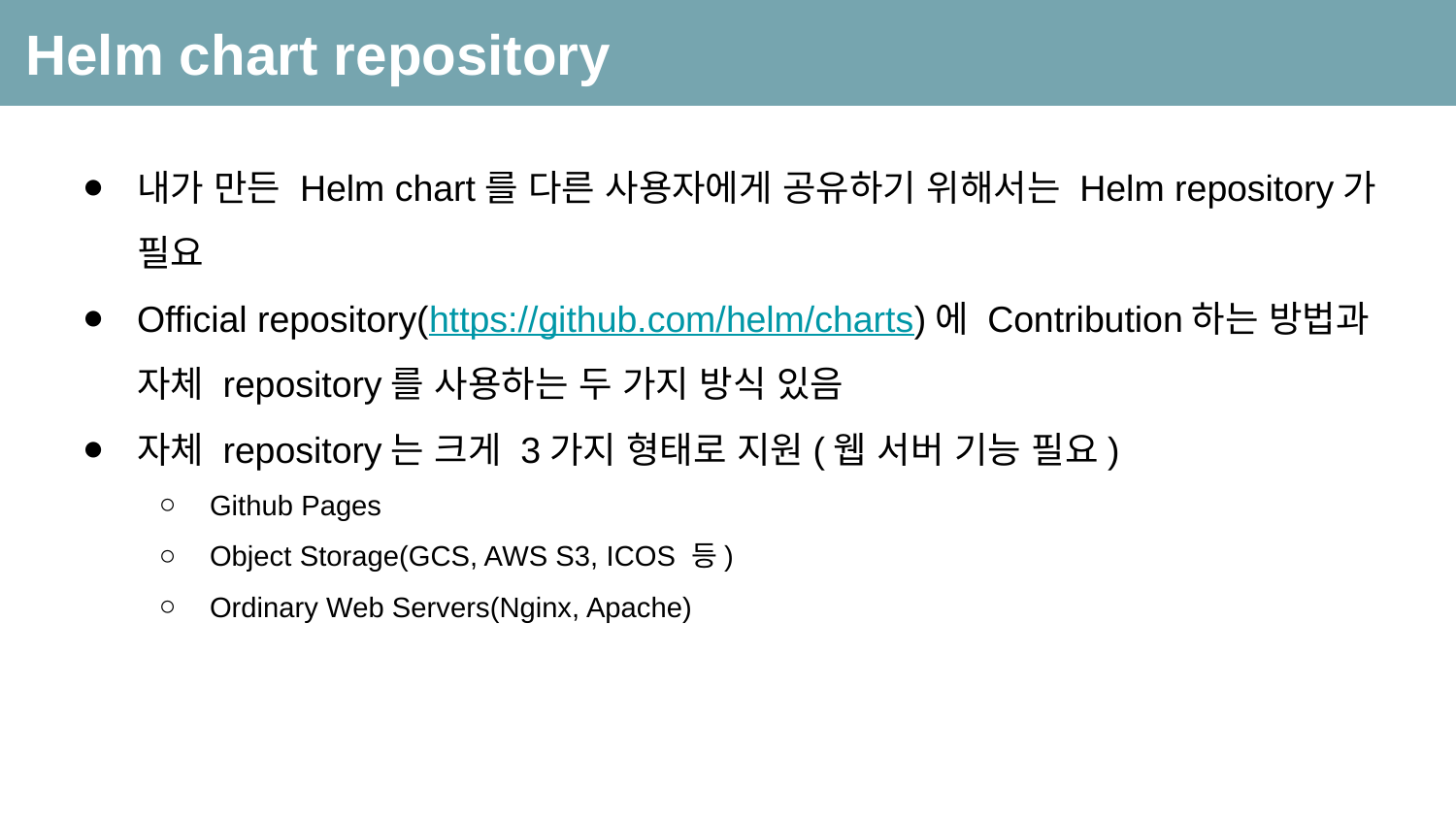

Helm chart repository
내가 만든 Helm chart를 다른 사용자에게 공유하기 위해서는 Helm repository가 필요
Official repository(https://github.com/helm/charts)에 Contribution하는 방법과 자체 repository를 사용하는 두 가지 방식 있음
자체 repository는 크게 3가지 형태로 지원(웹 서버 기능 필요)
Github Pages
Object Storage(GCS, AWS S3, ICOS 등)
Ordinary Web Servers(Nginx, Apache)